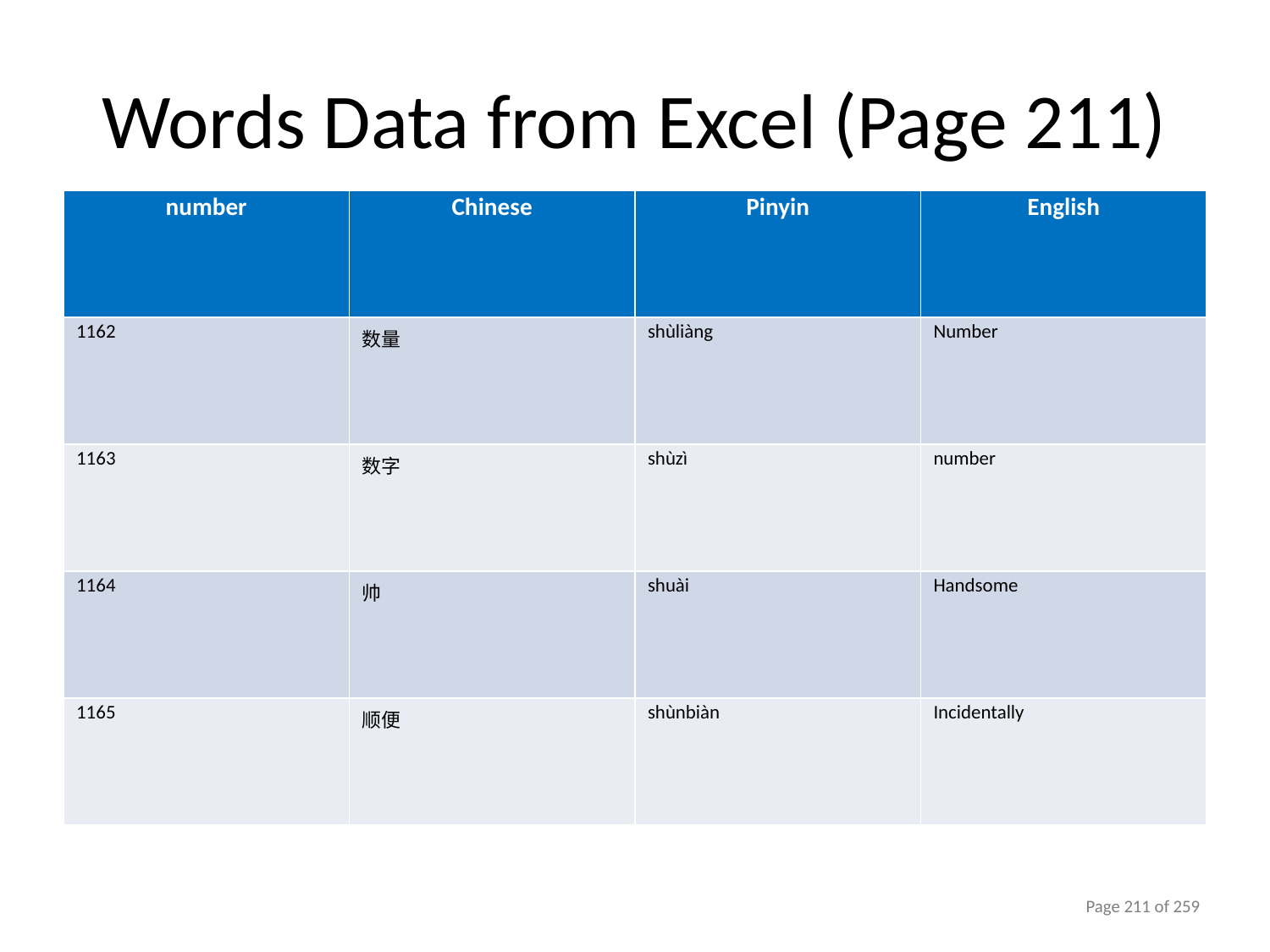

# Words Data from Excel (Page 211)
| number | Chinese | Pinyin | English |
| --- | --- | --- | --- |
| 1162 | 数量 | shùliàng | Number |
| 1163 | 数字 | shùzì | number |
| 1164 | 帅 | shuài | Handsome |
| 1165 | 顺便 | shùnbiàn | Incidentally |

Page 211 of 259